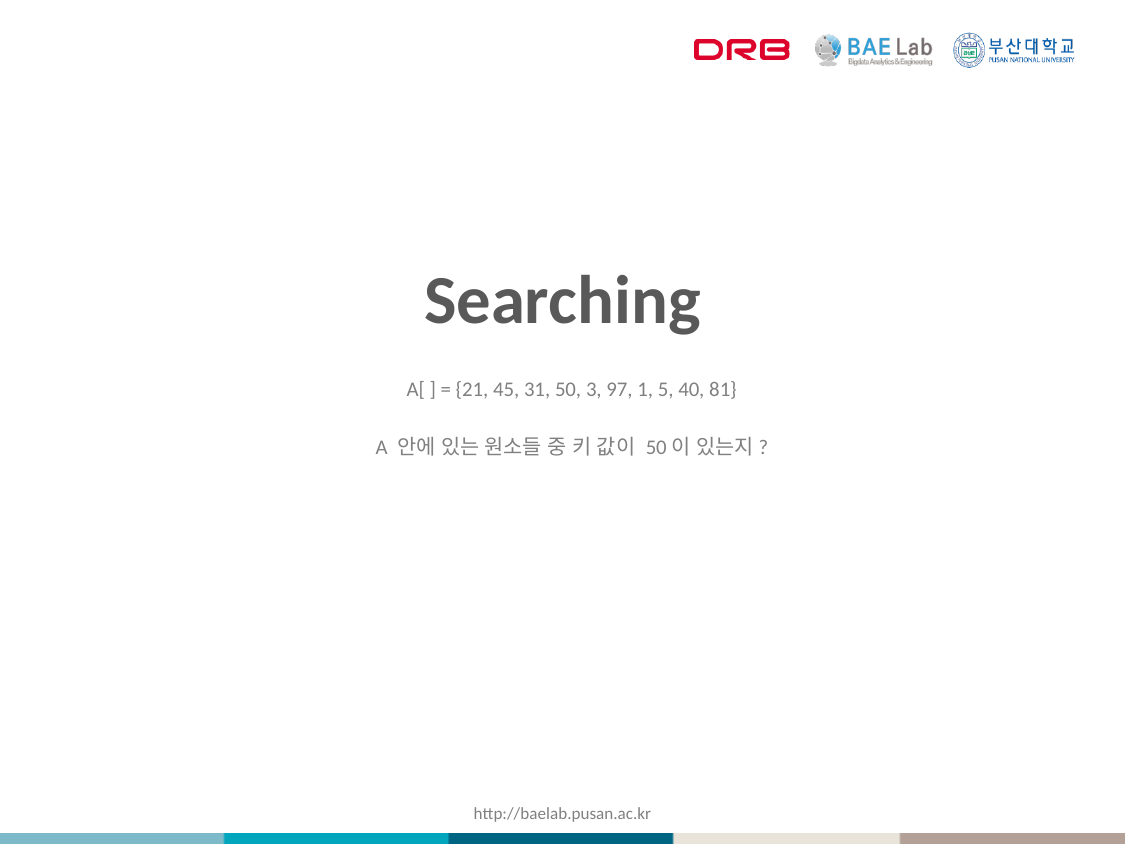

# Searching
A[ ] = {21, 45, 31, 50, 3, 97, 1, 5, 40, 81}

A 안에 있는 원소들 중 키 값이 50이 있는지?